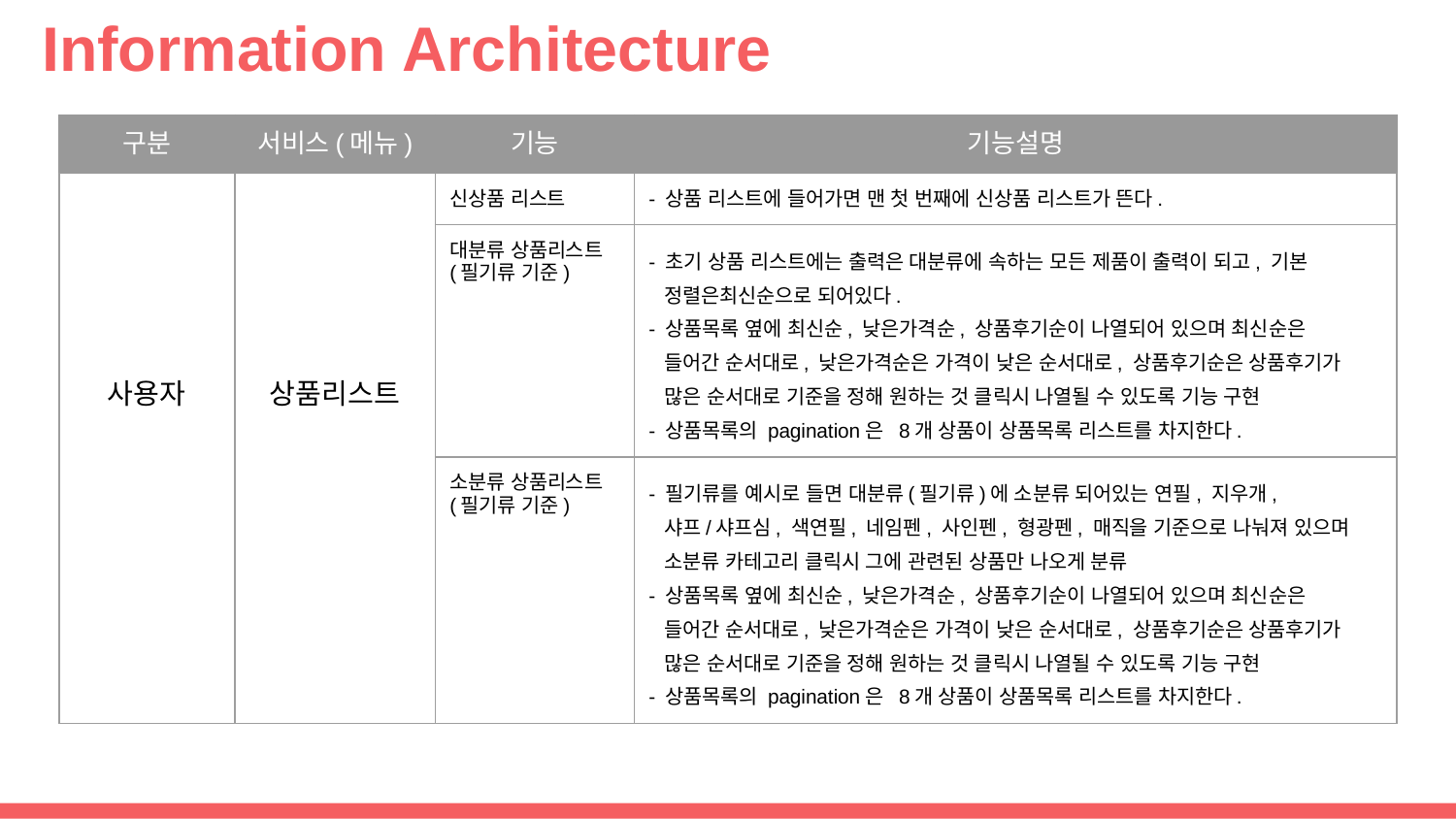

# Information Architecture
| 구분 | 서비스(메뉴) | 기능 | 기능설명 |
| --- | --- | --- | --- |
| 사용자 | 상품리스트 | 신상품 리스트 | - 상품 리스트에 들어가면 맨 첫 번째에 신상품 리스트가 뜬다. |
|  |  | 대분류 상품리스트 (필기류 기준) | - 초기 상품 리스트에는 출력은 대분류에 속하는 모든 제품이 출력이 되고, 기본 정렬은최신순으로 되어있다. - 상품목록 옆에 최신순, 낮은가격순, 상품후기순이 나열되어 있으며 최신순은 들어간 순서대로, 낮은가격순은 가격이 낮은 순서대로, 상품후기순은 상품후기가 많은 순서대로 기준을 정해 원하는 것 클릭시 나열될 수 있도록 기능 구현 - 상품목록의 pagination은 8개 상품이 상품목록 리스트를 차지한다. |
|  |  | 소분류 상품리스트 (필기류 기준) | - 필기류를 예시로 들면 대분류(필기류)에 소분류 되어있는 연필, 지우개, 샤프/샤프심, 색연필, 네임펜, 사인펜, 형광펜, 매직을 기준으로 나눠져 있으며 소분류 카테고리 클릭시 그에 관련된 상품만 나오게 분류 - 상품목록 옆에 최신순, 낮은가격순, 상품후기순이 나열되어 있으며 최신순은 들어간 순서대로, 낮은가격순은 가격이 낮은 순서대로, 상품후기순은 상품후기가 많은 순서대로 기준을 정해 원하는 것 클릭시 나열될 수 있도록 기능 구현 - 상품목록의 pagination은 8개 상품이 상품목록 리스트를 차지한다. |